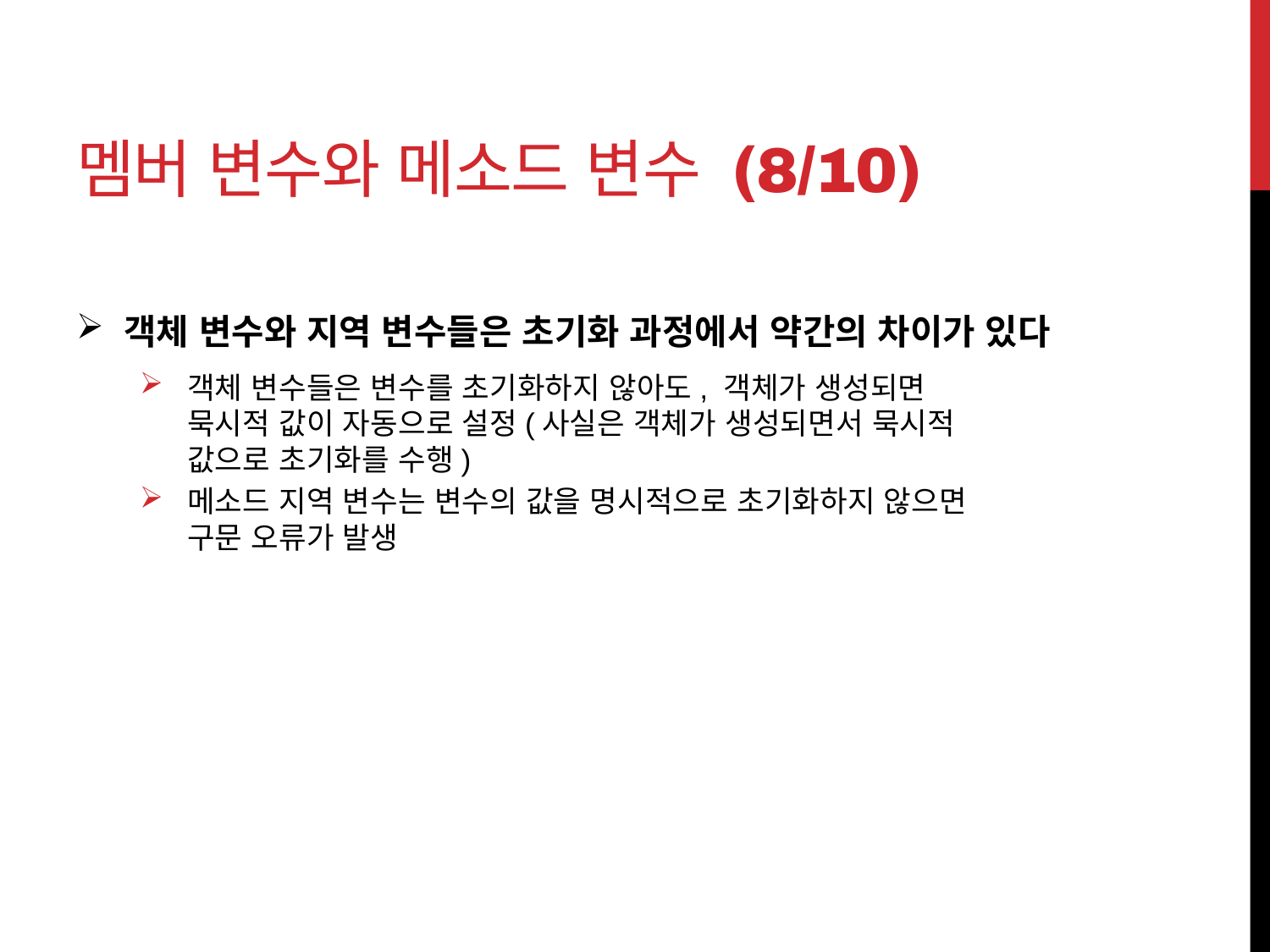

# 멤버 변수와 메소드 변수 (8/10)

객체 변수와 지역 변수들은 초기화 과정에서 약간의 차이가 있다
객체 변수들은 변수를 초기화하지 않아도, 객체가 생성되면
묵시적 값이 자동으로 설정(사실은 객체가 생성되면서 묵시적
값으로 초기화를 수행)
메소드 지역 변수는 변수의 값을 명시적으로 초기화하지 않으면
구문 오류가 발생